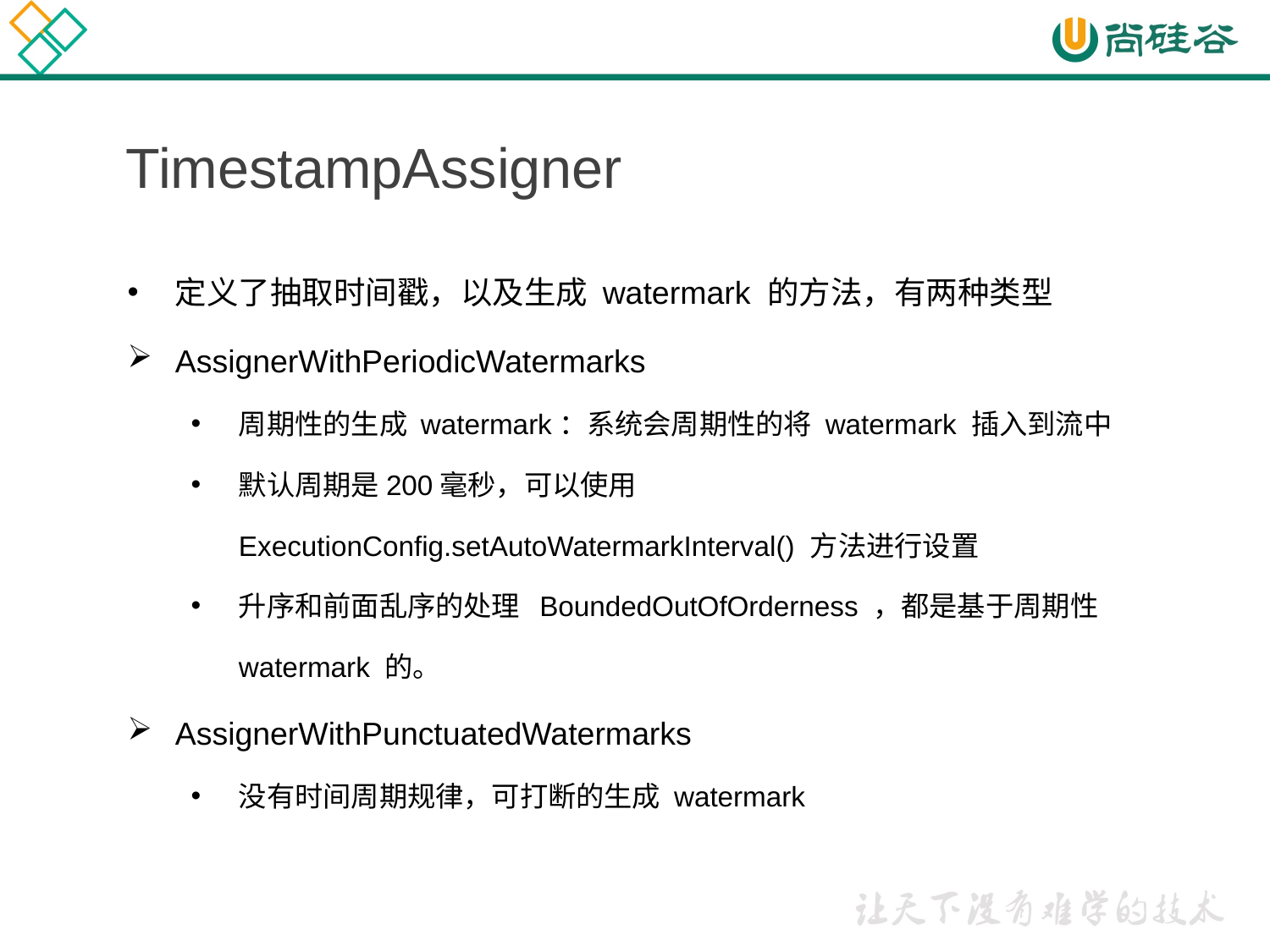

TimestampAssigner
定义了抽取时间戳，以及生成 watermark 的方法，有两种类型
AssignerWithPeriodicWatermarks
周期性的生成 watermark：系统会周期性的将 watermark 插入到流中
默认周期是200毫秒，可以使用 ExecutionConfig.setAutoWatermarkInterval() 方法进行设置
升序和前面乱序的处理  BoundedOutOfOrderness ，都是基于周期性 watermark 的。
AssignerWithPunctuatedWatermarks
没有时间周期规律，可打断的生成 watermark